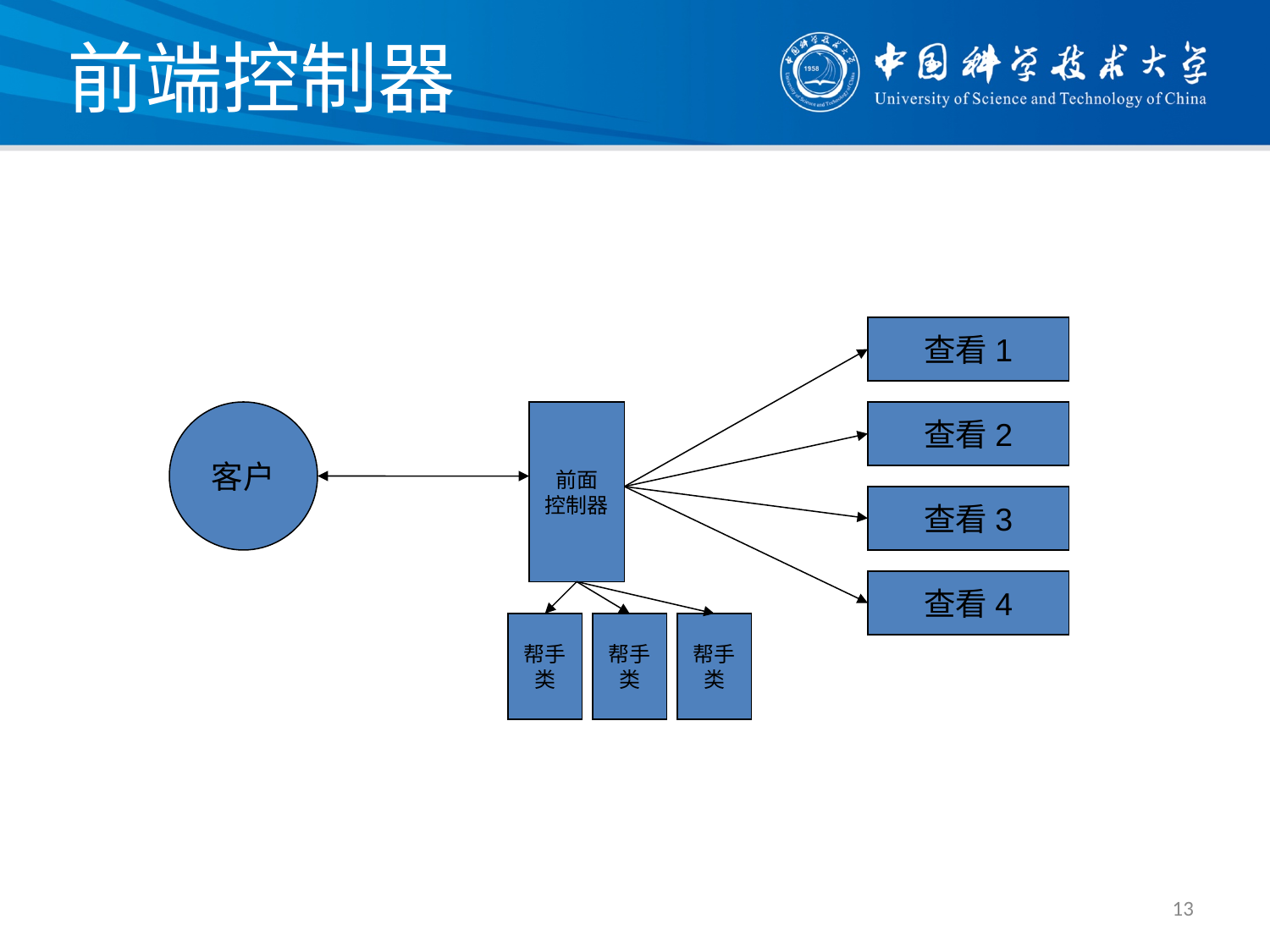

# 前端控制器
查看1

客户
前面
控制器
查看2

查看3
查看4
帮手
类
帮手
类
帮手
类
13